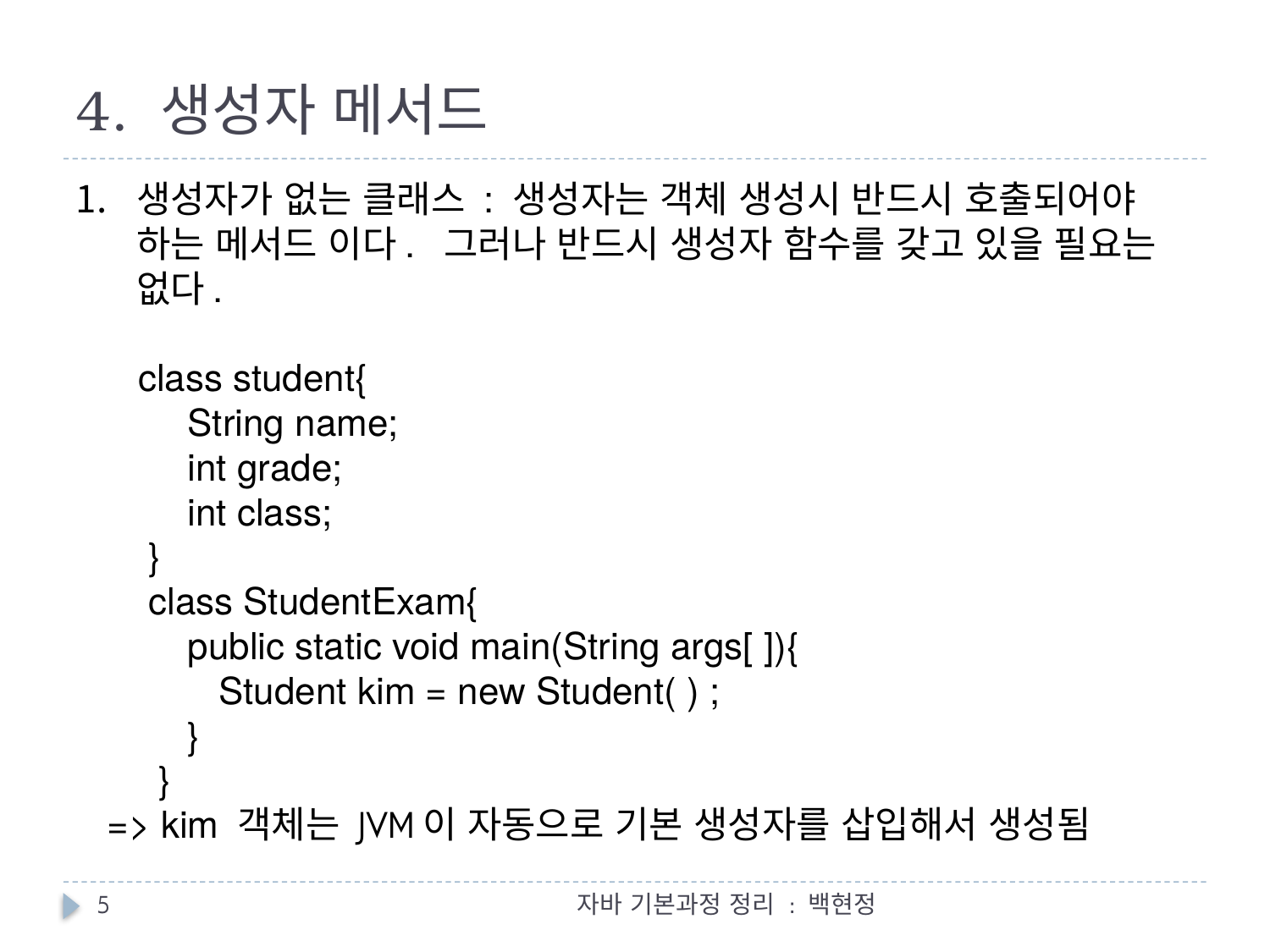

# 4. 생성자 메서드
생성자가 없는 클래스 : 생성자는 객체 생성시 반드시 호출되어야 하는 메서드 이다.  그러나 반드시 생성자 함수를 갖고 있을 필요는 없다.

      class student{
      	String name;
	int grade;
	int class;
       }
       class StudentExam{
	public static void main(String args[ ]){
   	   Student kim = new Student( ) ;
	}
        }
   => kim 객체는 JVM이 자동으로 기본 생성자를 삽입해서 생성됨
5
자바 기본과정 정리 : 백현정